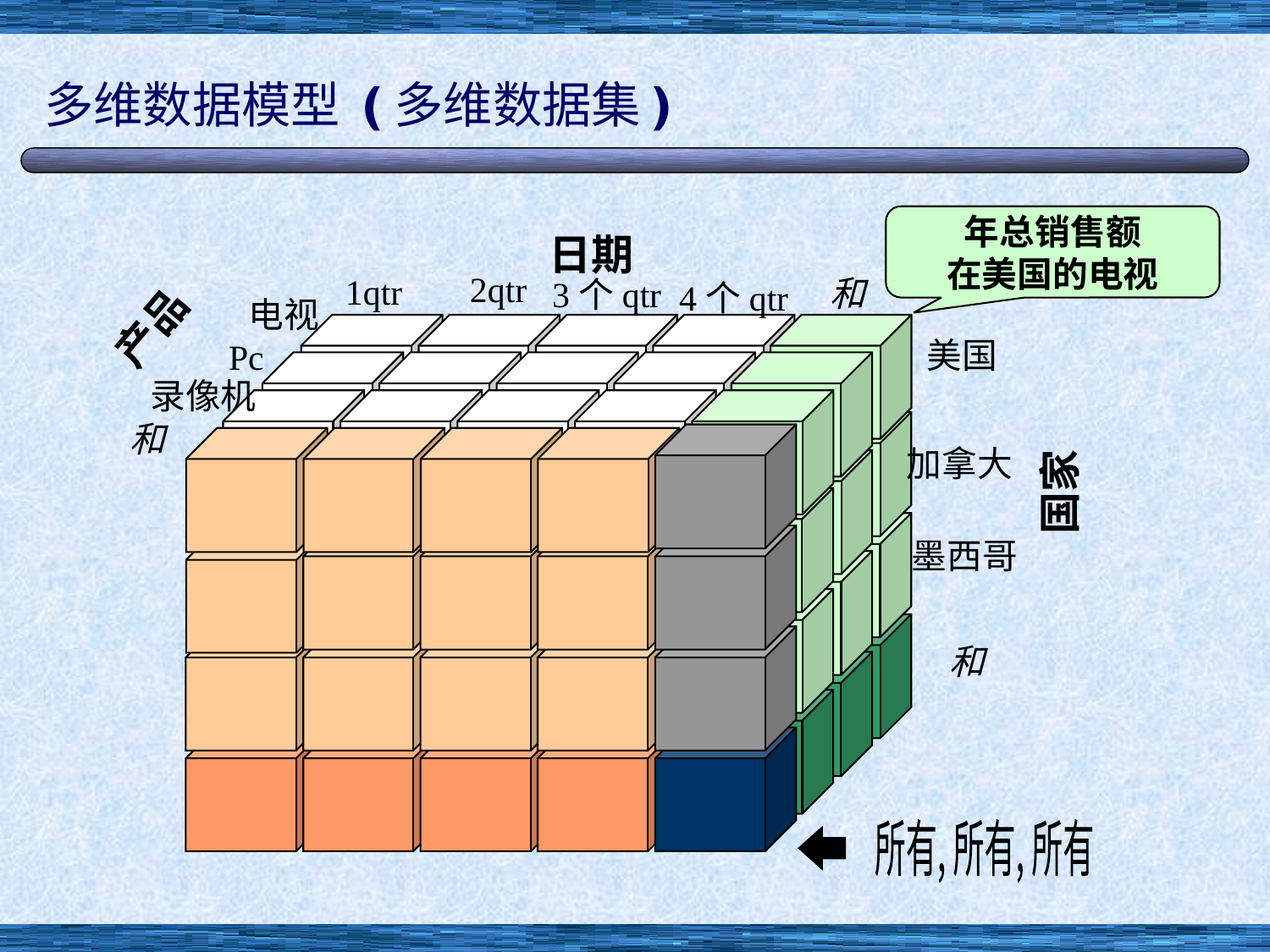

# 多维数据模型 (多维数据集)
年总销售额
在美国的电视
日期

2qtr
1qtr
和
3个qtr
4个qtr
电视
产品

美国
Pc

录像机

和

加拿大

国家

墨西哥

和

所有, 所有, 所有